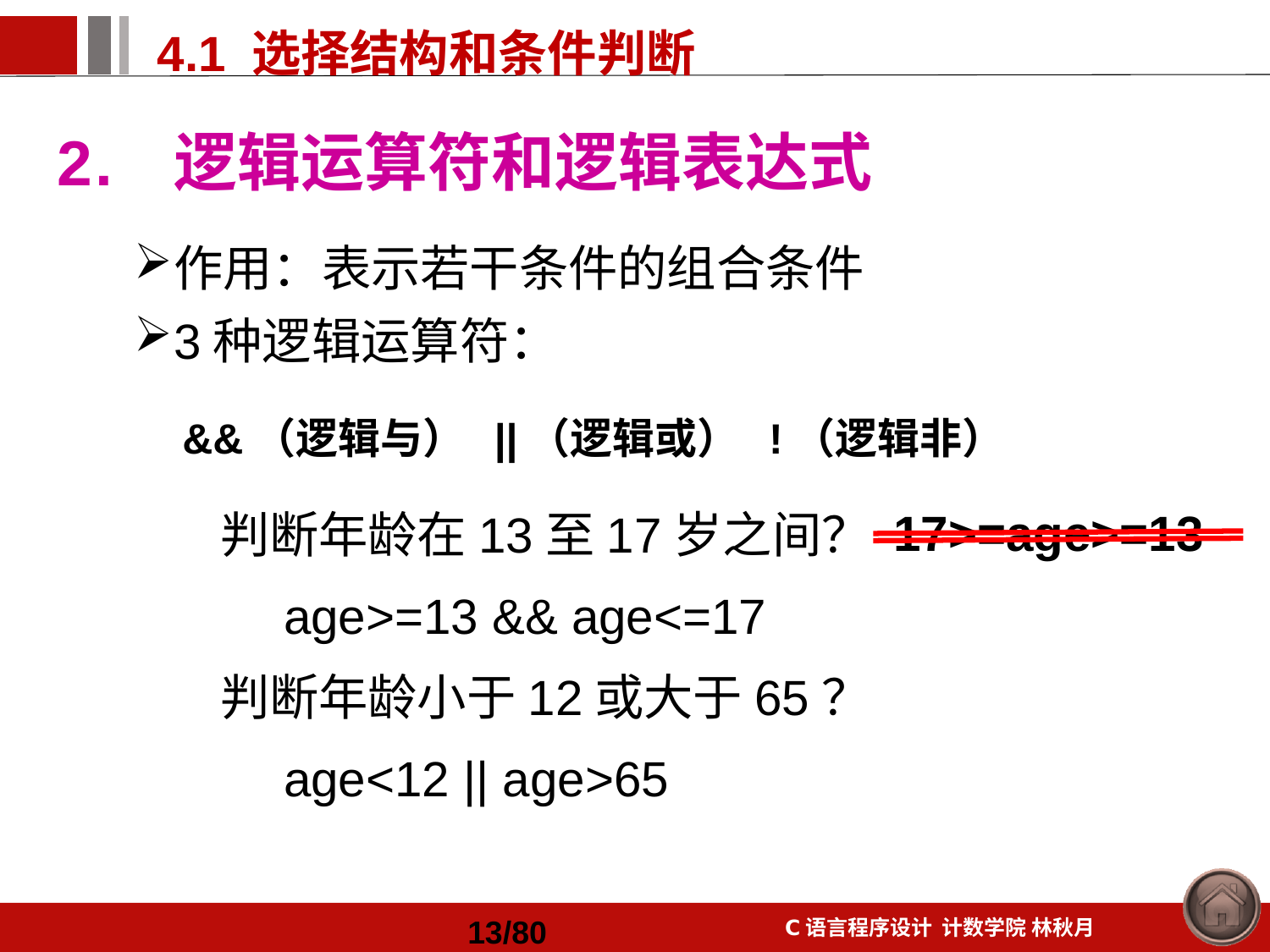

逻辑运算符和逻辑表达式
作用：表示若干条件的组合条件
3种逻辑运算符：
&&（逻辑与）  ||（逻辑或）  !（逻辑非）
判断年龄在13至17岁之间？
age>=13 && age<=17
判断年龄小于12或大于65？
age<12 || age>65
17>=age>=13